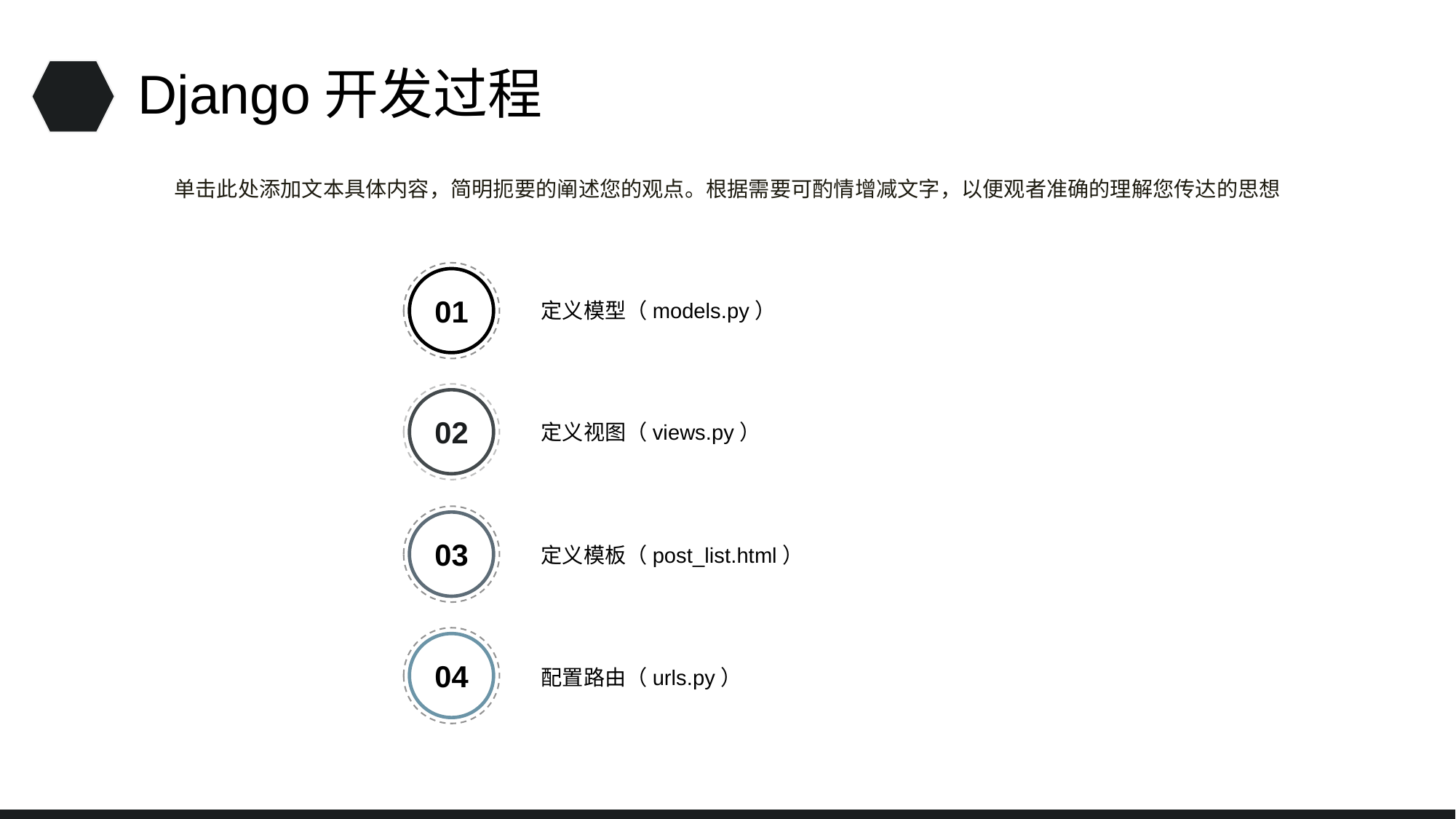

Django开发过程
单击此处添加文本具体内容，简明扼要的阐述您的观点。根据需要可酌情增减文字，以便观者准确的理解您传达的思想

01
定义模型（models.py）

02
定义视图（views.py）

03
定义模板（post_list.html）

04
配置路由（urls.py）